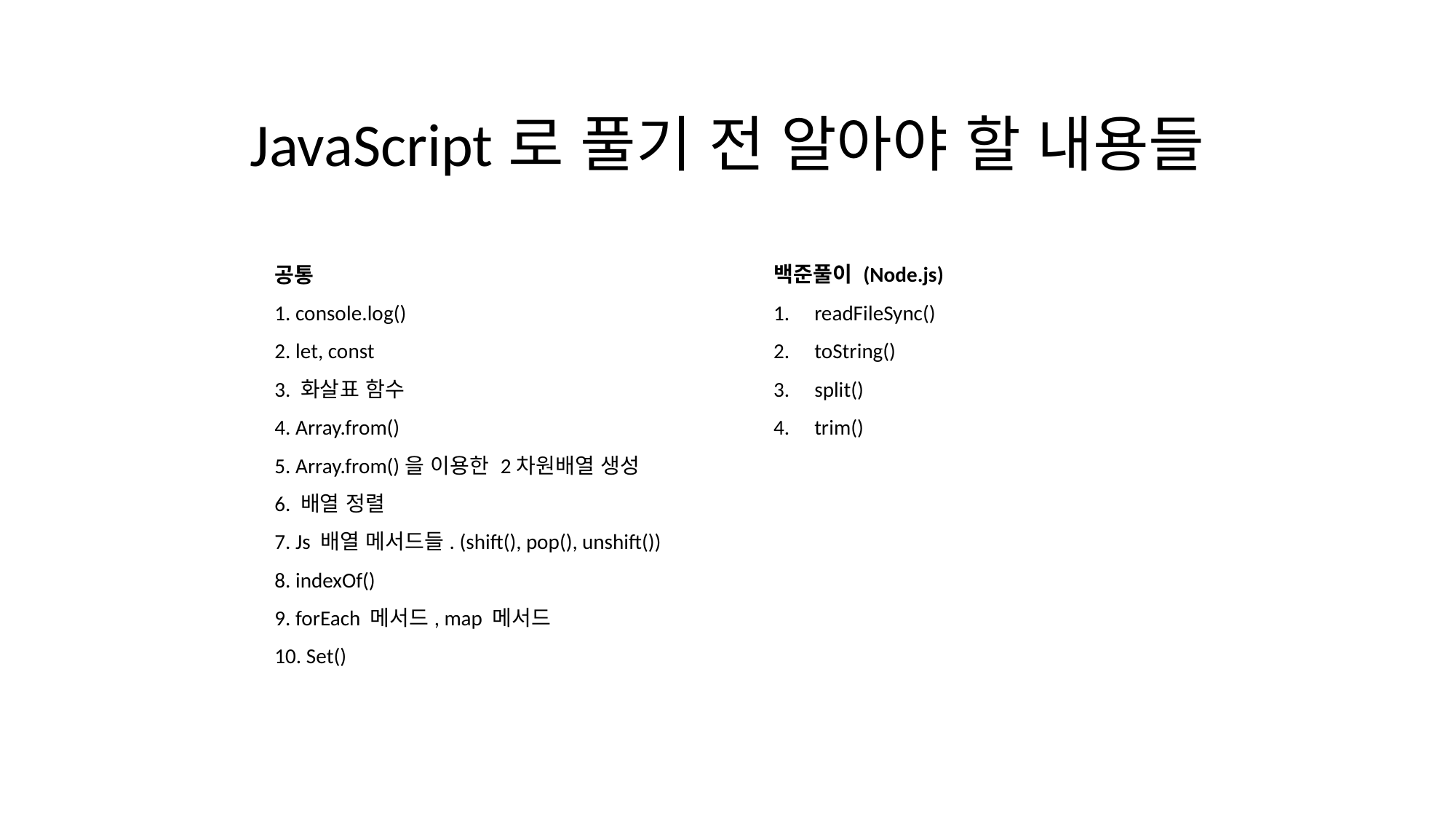

# JavaScript로 풀기 전 알아야 할 내용들
공통
1. console.log()
2. let, const
3. 화살표 함수
4. Array.from()
5. Array.from()을 이용한 2차원배열 생성
6. 배열 정렬
7. Js 배열 메서드들. (shift(), pop(), unshift())
8. indexOf()
9. forEach 메서드, map 메서드
10. Set()

백준풀이 (Node.js)
readFileSync()
toString()
split()
trim()